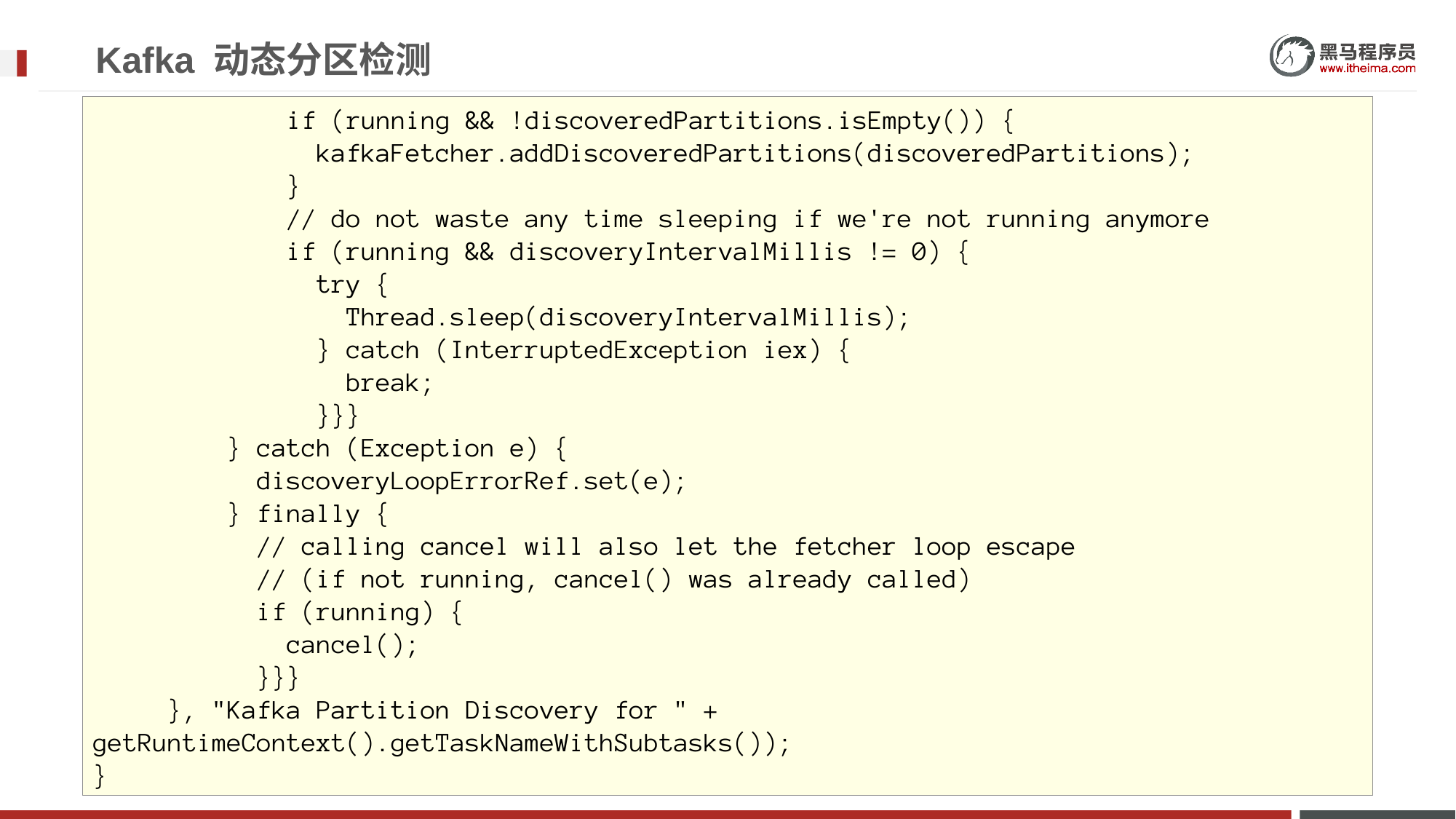

# Kafka 动态分区检测
             if (running && !discoveredPartitions.isEmpty()) {
               kafkaFetcher.addDiscoveredPartitions(discoveredPartitions);
             }
             // do not waste any time sleeping if we're not running anymore
             if (running && discoveryIntervalMillis != 0) {
               try {
                 Thread.sleep(discoveryIntervalMillis);
               } catch (InterruptedException iex) {
                 break;
               }}}
         } catch (Exception e) {
           discoveryLoopErrorRef.set(e);
         } finally {
           // calling cancel will also let the fetcher loop escape
           // (if not running, cancel() was already called)
           if (running) {
             cancel();
           }}}
     }, "Kafka Partition Discovery for " + getRuntimeContext().getTaskNameWithSubtasks());
}